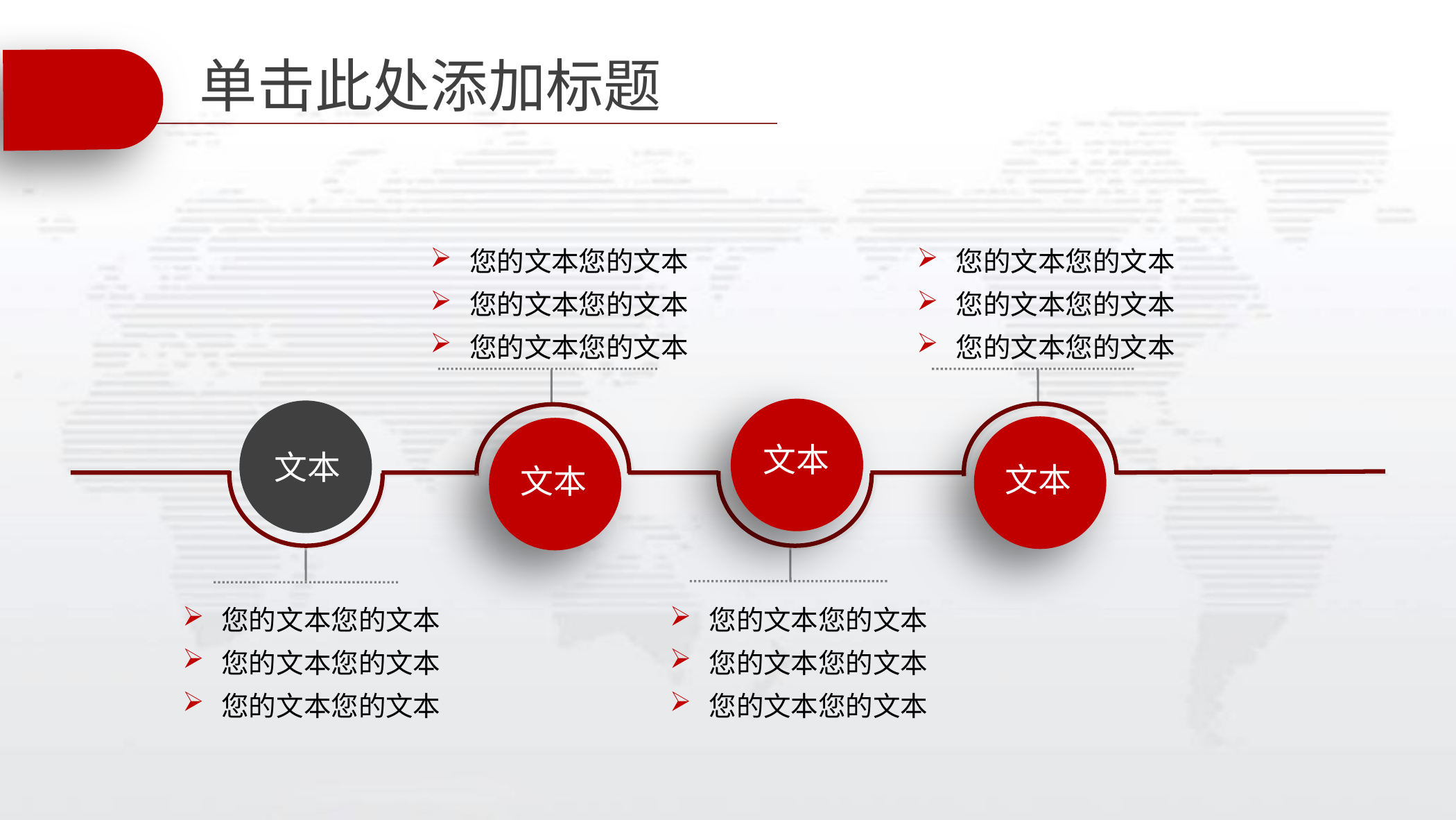

# 单击此处添加标题
您的文本您的文本
您的文本您的文本
您的文本您的文本
您的文本您的文本
您的文本您的文本
您的文本您的文本

文本

文本

文本

文本

您的文本您的文本
您的文本您的文本
您的文本您的文本
您的文本您的文本
您的文本您的文本
您的文本您的文本